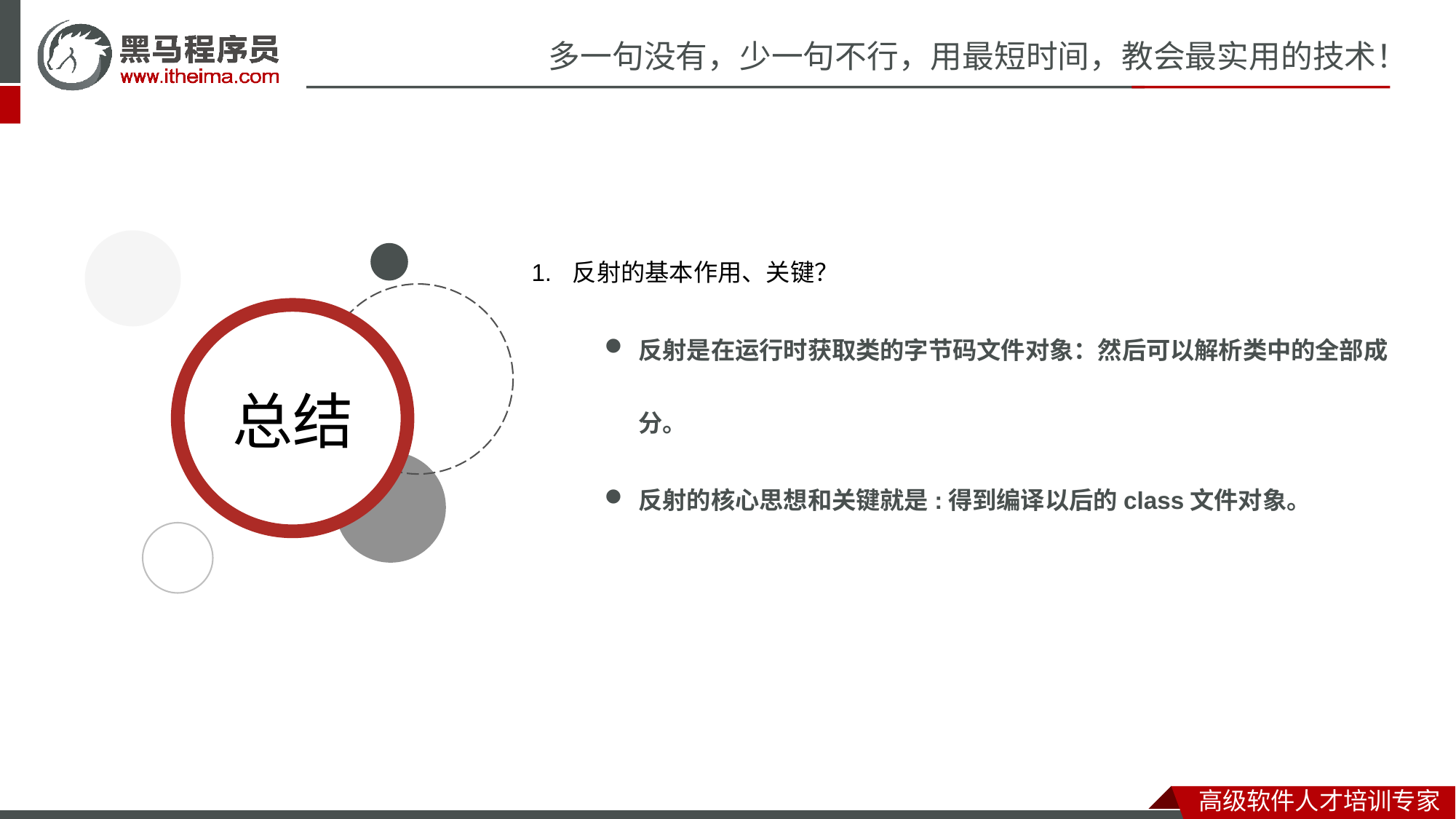

反射的基本作用、关键？
反射是在运行时获取类的字节码文件对象：然后可以解析类中的全部成分。
反射的核心思想和关键就是:得到编译以后的class文件对象。